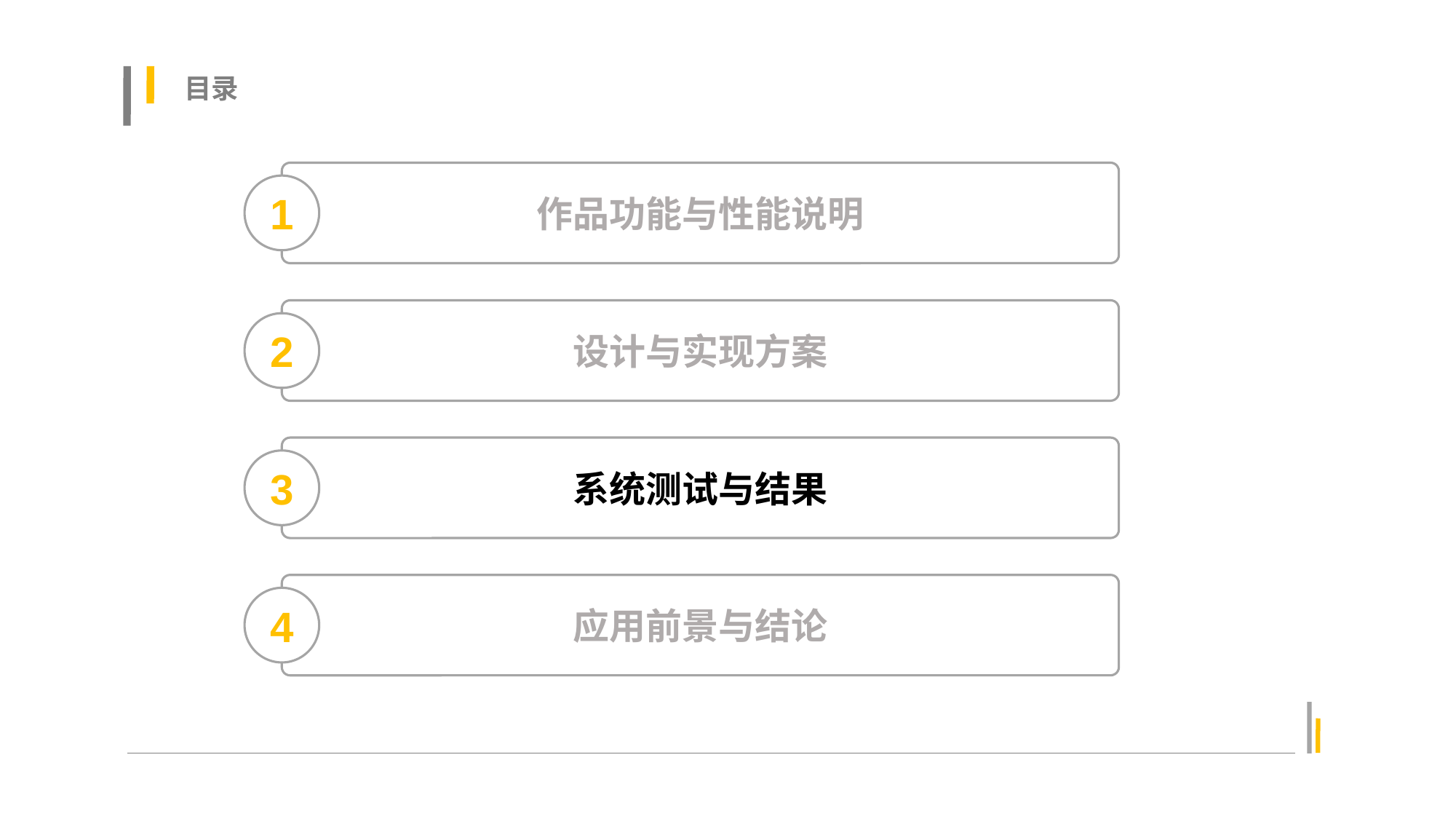

目录
作品功能与性能说明
1
设计与实现方案
2
系统测试与结果
3
应用前景与结论
4